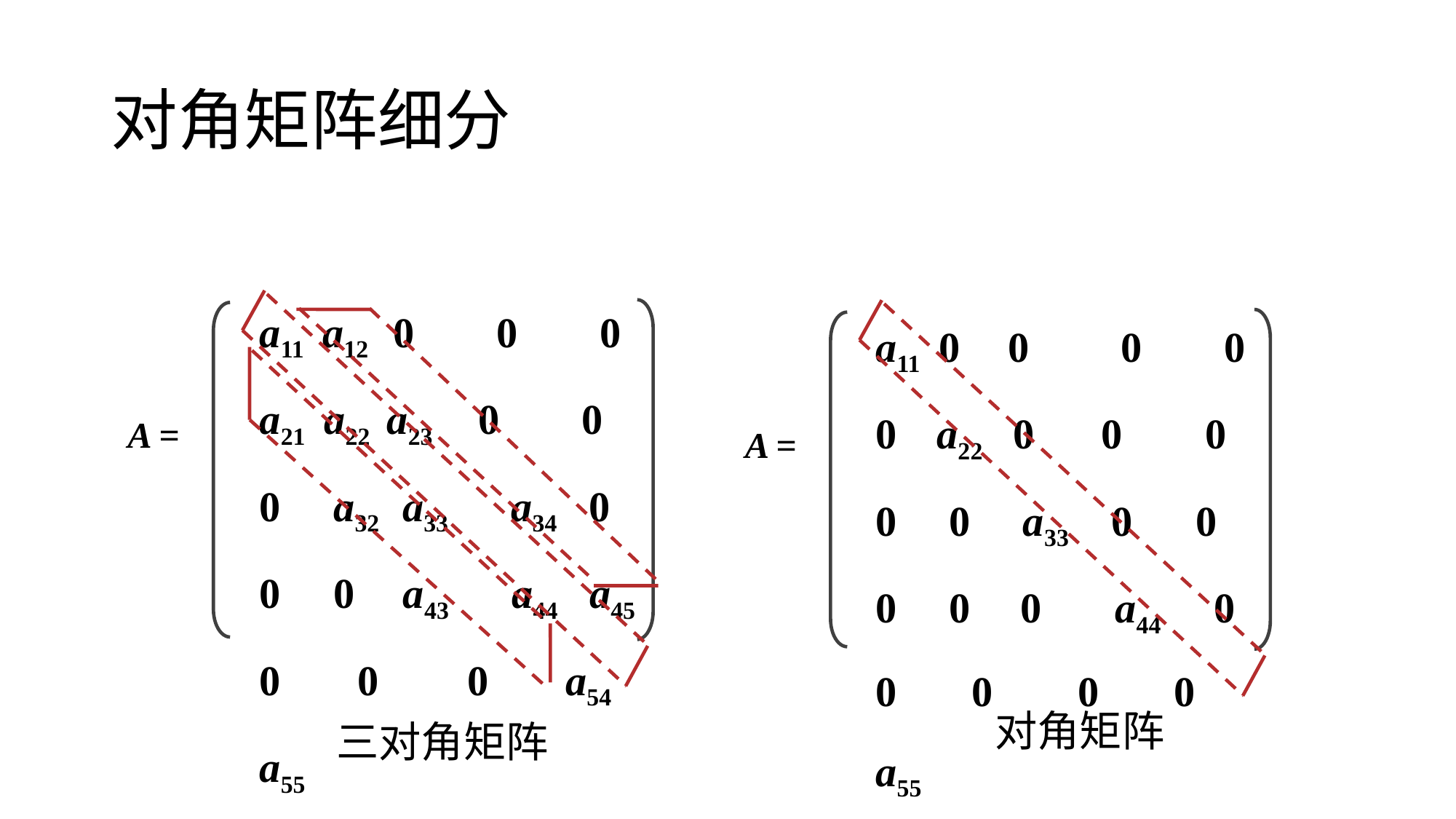

# 对角矩阵细分
a11   a12    0　  0　  0
a21   a22  a23      0　  0
0     a32   a33　a34   0
0     0     a43　a44   a45
0　 0　  0　 a54   a55

a11   0       0　   0　  0
0     a22     0        0　  0
0     0       a33    0      0
0     0        0 　a44     0
0　 0　  0　 0      a55

A =
A =
对角矩阵
三对角矩阵